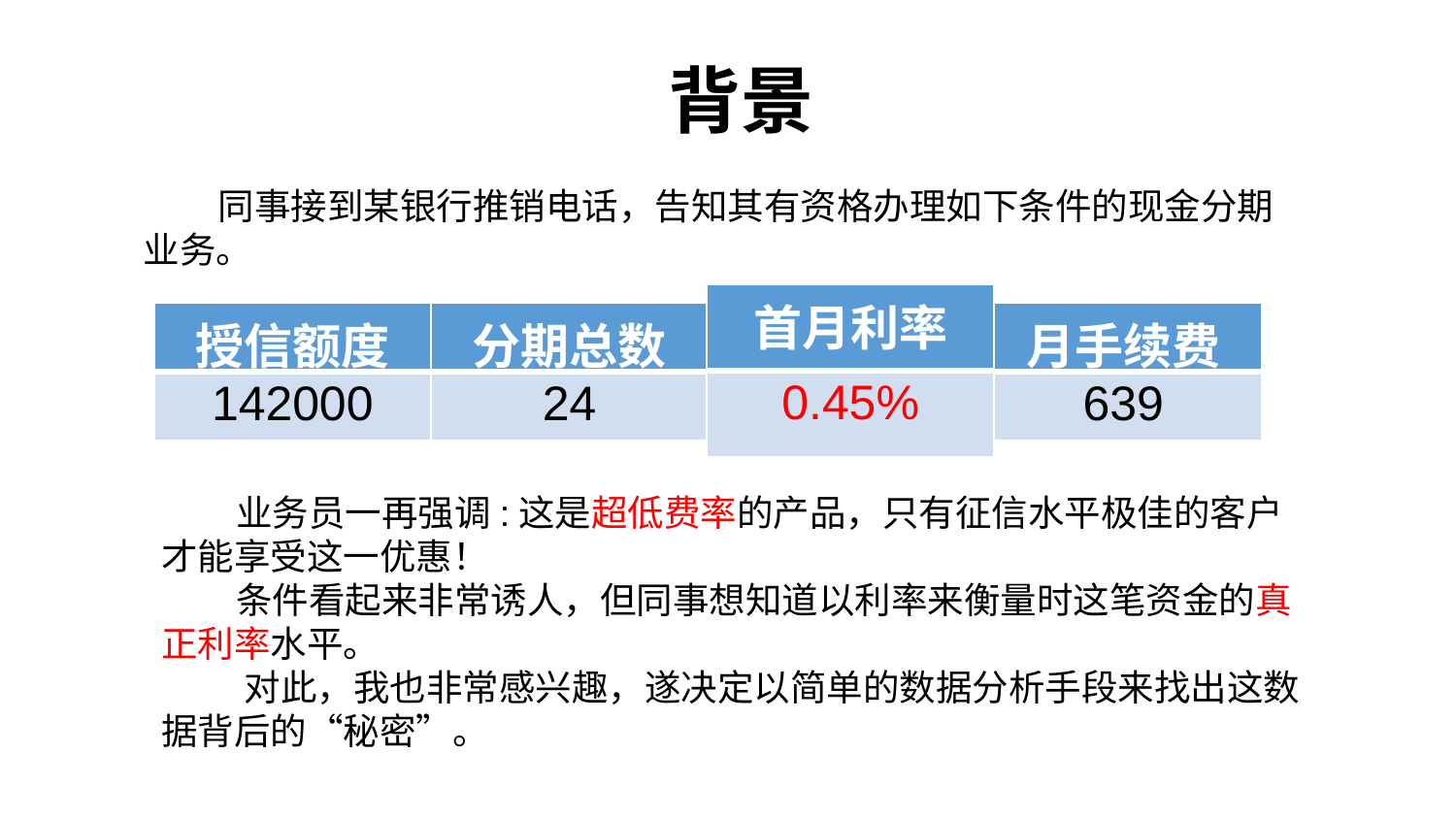

背景
        同事接到某银行推销电话，告知其有资格办理如下条件的现金分期业务。
| 首月利率 |
| --- |
| 0.45% |
| 授信额度 | 分期总数 | 首月利率 | 月手续费 |
| --- | --- | --- | --- |
| 142000 | 24 | 0.45% | 639 |
        业务员一再强调:这是超低费率的产品，只有征信水平极佳的客户才能享受这一优惠！
        条件看起来非常诱人，但同事想知道以利率来衡量时这笔资金的真正利率水平。
         对此，我也非常感兴趣，遂决定以简单的数据分析手段来找出这数据背后的“秘密”。